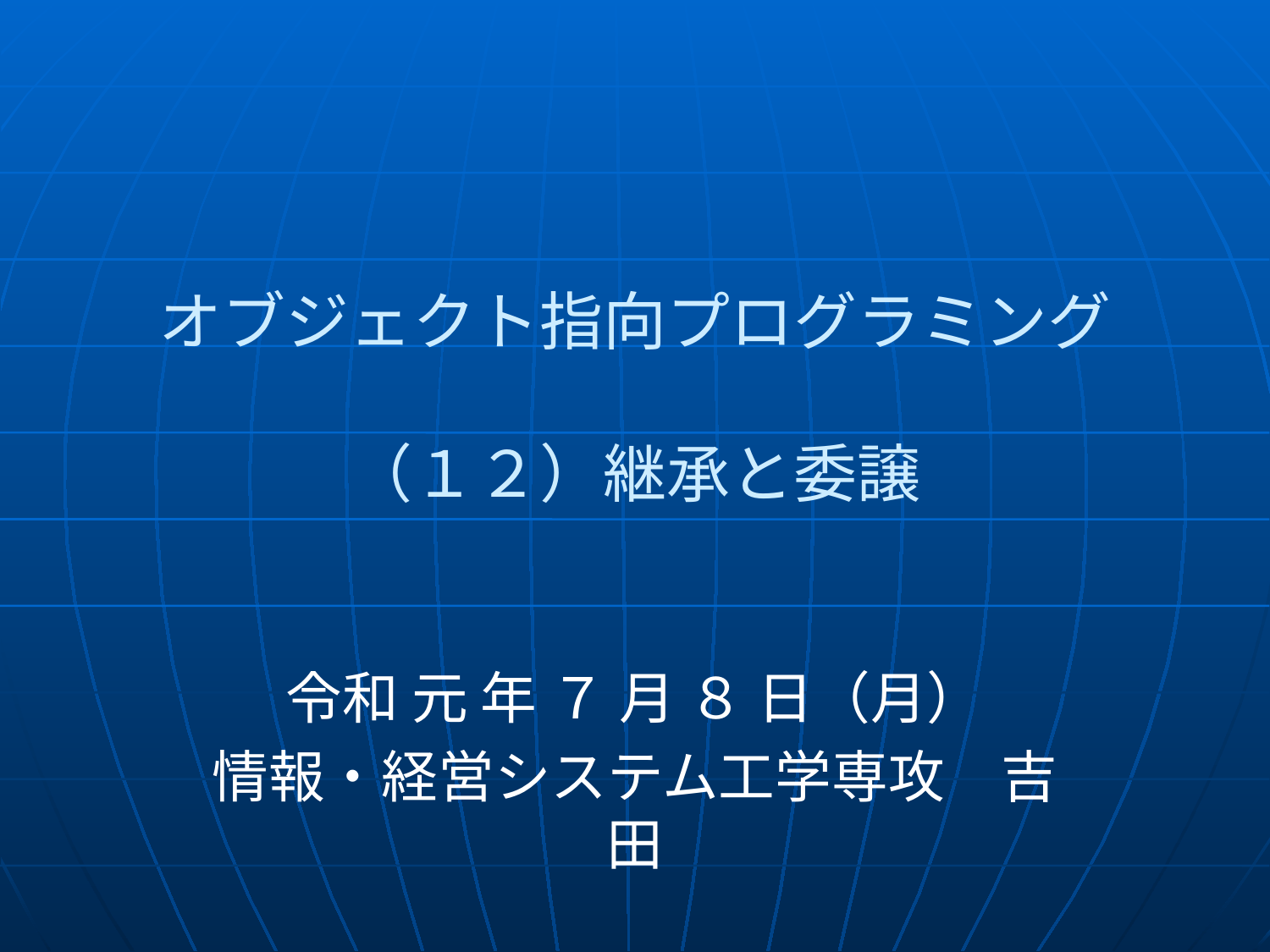

# オブジェクト指向プログラミング （１２）継承と委譲
令和 元 年 ７ 月 ８ 日（月）
情報・経営システム工学専攻　吉田